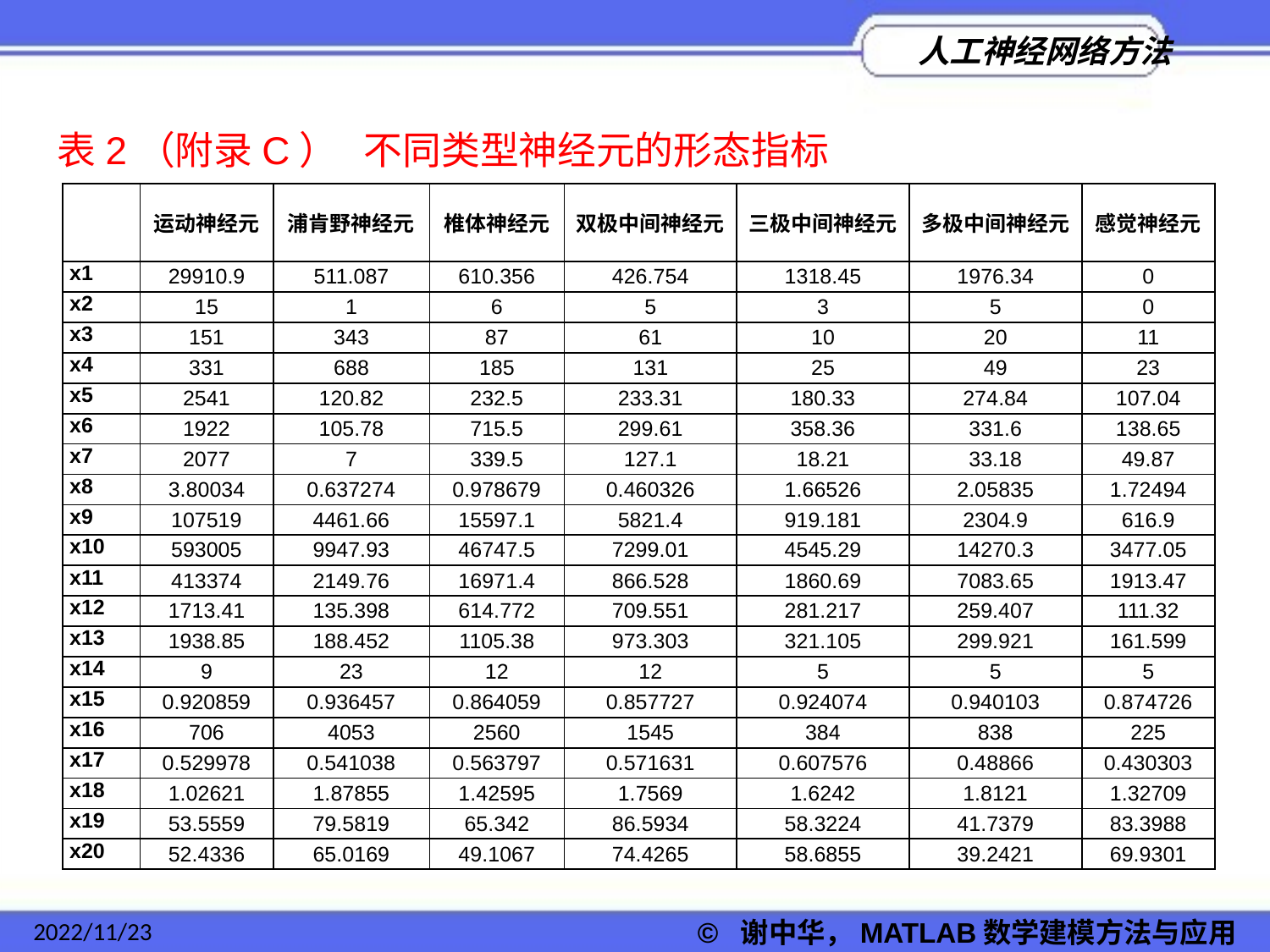

表2（附录C）   不同类型神经元的形态指标
|  | 运动神经元 | 浦肯野神经元 | 椎体神经元 | 双极中间神经元 | 三极中间神经元 | 多极中间神经元 | 感觉神经元 |
| --- | --- | --- | --- | --- | --- | --- | --- |
| x1 | 29910.9 | 511.087 | 610.356 | 426.754 | 1318.45 | 1976.34 | 0 |
| x2 | 15 | 1 | 6 | 5 | 3 | 5 | 0 |
| x3 | 151 | 343 | 87 | 61 | 10 | 20 | 11 |
| x4 | 331 | 688 | 185 | 131 | 25 | 49 | 23 |
| x5 | 2541 | 120.82 | 232.5 | 233.31 | 180.33 | 274.84 | 107.04 |
| x6 | 1922 | 105.78 | 715.5 | 299.61 | 358.36 | 331.6 | 138.65 |
| x7 | 2077 | 7 | 339.5 | 127.1 | 18.21 | 33.18 | 49.87 |
| x8 | 3.80034 | 0.637274 | 0.978679 | 0.460326 | 1.66526 | 2.05835 | 1.72494 |
| x9 | 107519 | 4461.66 | 15597.1 | 5821.4 | 919.181 | 2304.9 | 616.9 |
| x10 | 593005 | 9947.93 | 46747.5 | 7299.01 | 4545.29 | 14270.3 | 3477.05 |
| x11 | 413374 | 2149.76 | 16971.4 | 866.528 | 1860.69 | 7083.65 | 1913.47 |
| x12 | 1713.41 | 135.398 | 614.772 | 709.551 | 281.217 | 259.407 | 111.32 |
| x13 | 1938.85 | 188.452 | 1105.38 | 973.303 | 321.105 | 299.921 | 161.599 |
| x14 | 9 | 23 | 12 | 12 | 5 | 5 | 5 |
| x15 | 0.920859 | 0.936457 | 0.864059 | 0.857727 | 0.924074 | 0.940103 | 0.874726 |
| x16 | 706 | 4053 | 2560 | 1545 | 384 | 838 | 225 |
| x17 | 0.529978 | 0.541038 | 0.563797 | 0.571631 | 0.607576 | 0.48866 | 0.430303 |
| x18 | 1.02621 | 1.87855 | 1.42595 | 1.7569 | 1.6242 | 1.8121 | 1.32709 |
| x19 | 53.5559 | 79.5819 | 65.342 | 86.5934 | 58.3224 | 41.7379 | 83.3988 |
| x20 | 52.4336 | 65.0169 | 49.1067 | 74.4265 | 58.6855 | 39.2421 | 69.9301 |
2022/11/23
©  谢中华，MATLAB数学建模方法与应用